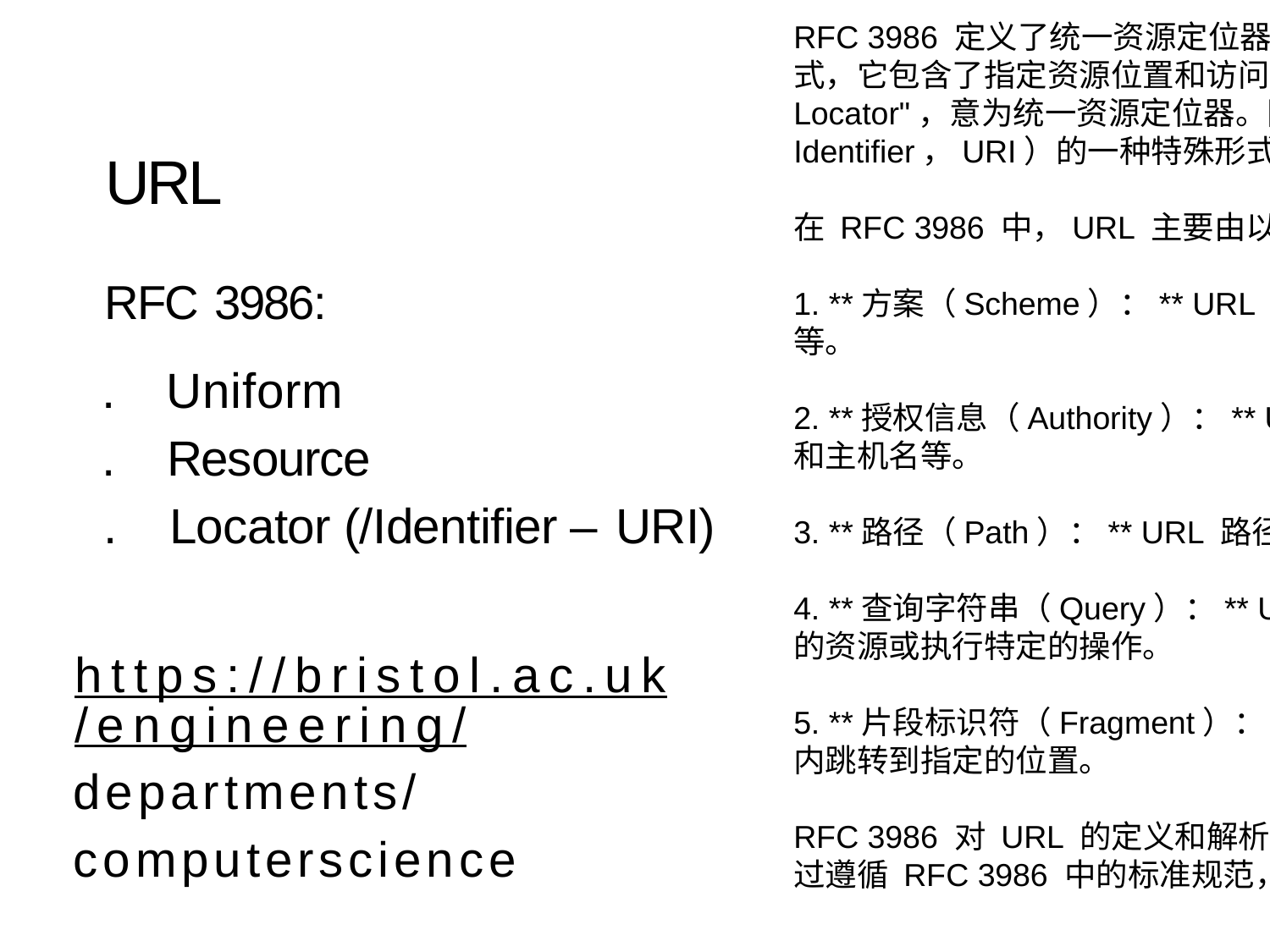

RFC 3986 定义了统一资源定位器（URL）的标准规范。URL 是用于标识和定位互联网上资源的标准格式，它包含了指定资源位置和访问方式的信息。在 RFC 3986 中，URL 被解释为 "Uniform Resource Locator"，意为统一资源定位器。同时，RFC 3986 也将 URL 视为统一资源标识符（Uniform Resource Identifier，URI）的一种特殊形式。

在 RFC 3986 中，URL 主要由以下几个组件构成：

1. **方案（Scheme）：** URL 方案部分定义了用于访问资源的协议类型，例如 "http"、"https"、"ftp" 等。

2. **授权信息（Authority）：** URL 授权信息部分包含了资源的访问权限信息，通常包括用户名、密码和主机名等。

3. **路径（Path）：** URL 路径部分指定了资源在服务器上的位置或路径，用于确定要访问的具体资源。

4. **查询字符串（Query）：** URL 查询字符串部分包含了向服务器传递的参数和数值，用于请求特定的资源或执行特定的操作。

5. **片段标识符（Fragment）：** URL 片段标识符部分标识了资源中的特定部分或位置，用于在页面内跳转到指定的位置。

RFC 3986 对 URL 的定义和解析提供了详细的规范，使得 URL 在互联网上的使用更加统一和规范。通过遵循 RFC 3986 中的标准规范，可以确保 URL 在不同的网络环境和应用场景下都能正确解析和使用。

URL

RFC 3986:
.   Uniform
.   Resource
.   Locator (/Identifier – URI)

https://bristol.ac.uk/engineering/
departments/computerscience